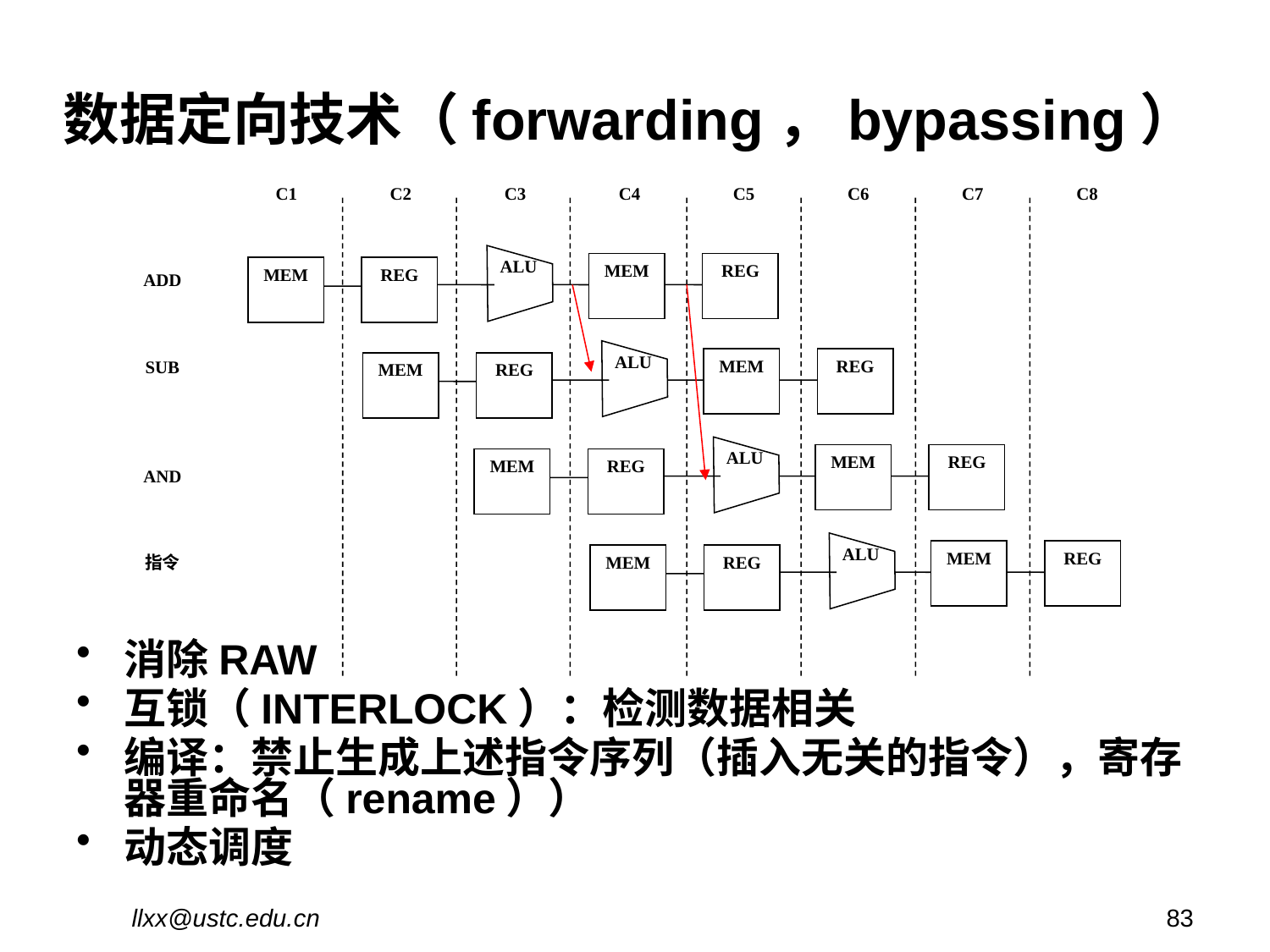

# 数据定向技术（forwarding，bypassing）
C1
C2
C3
C4
C5
C6
C7
C8

ALU

MEM
REG
MEM
REG

ADD
ALU

MEM
REG
MEM
REG

SUB
ALU

MEM
REG
MEM
REG

AND
ALU

MEM
REG
MEM
REG

指令

消除RAW
互锁（INTERLOCK）：检测数据相关
编译：禁止生成上述指令序列（插入无关的指令），寄存器重命名（rename））
动态调度
llxx@ustc.edu.cn
83